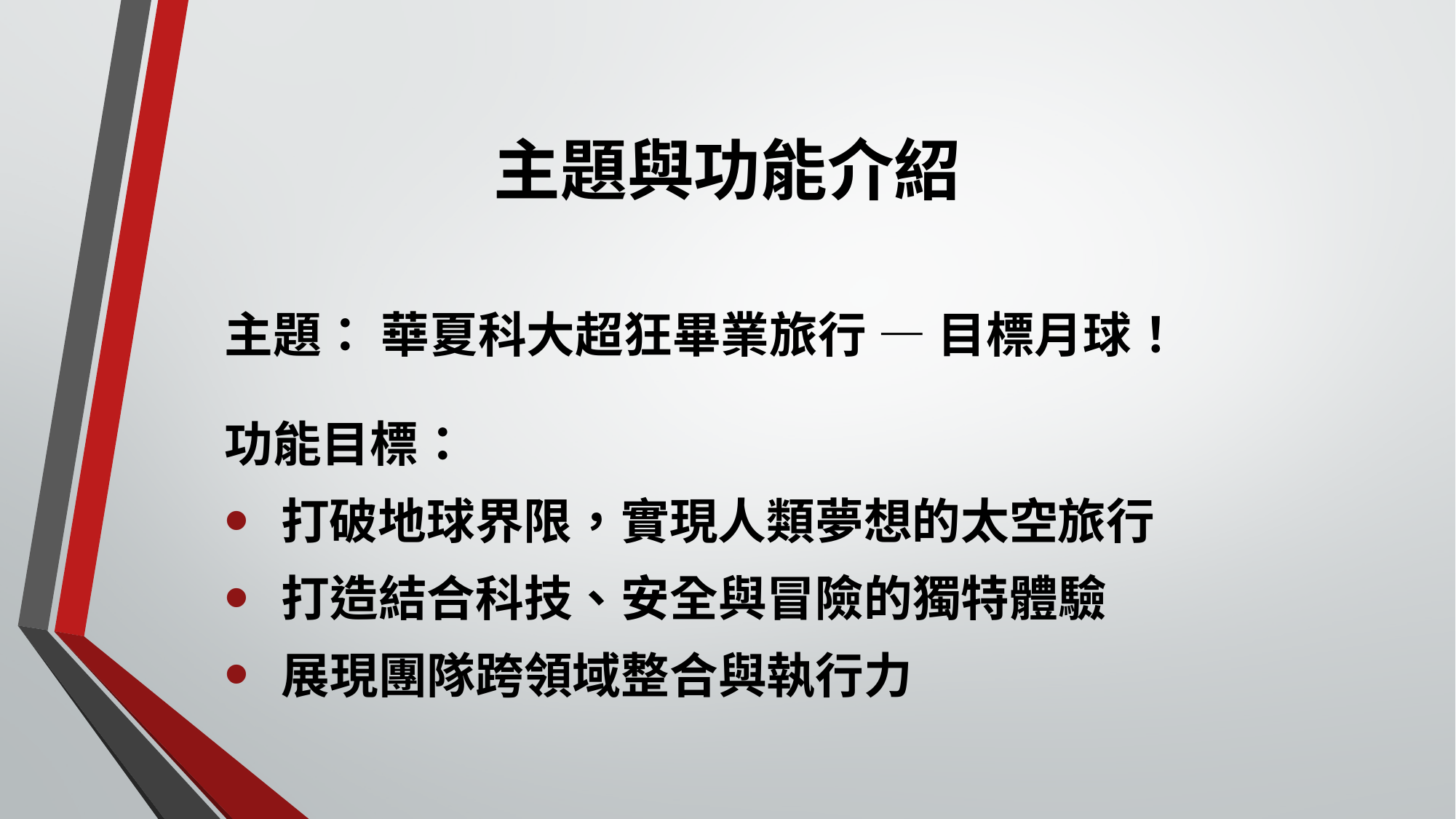

# 主題與功能介紹
主題： 華夏科大超狂畢業旅行 — 目標月球！

功能目標：
 打破地球界限，實現人類夢想的太空旅行
 打造結合科技、安全與冒險的獨特體驗
 展現團隊跨領域整合與執行力